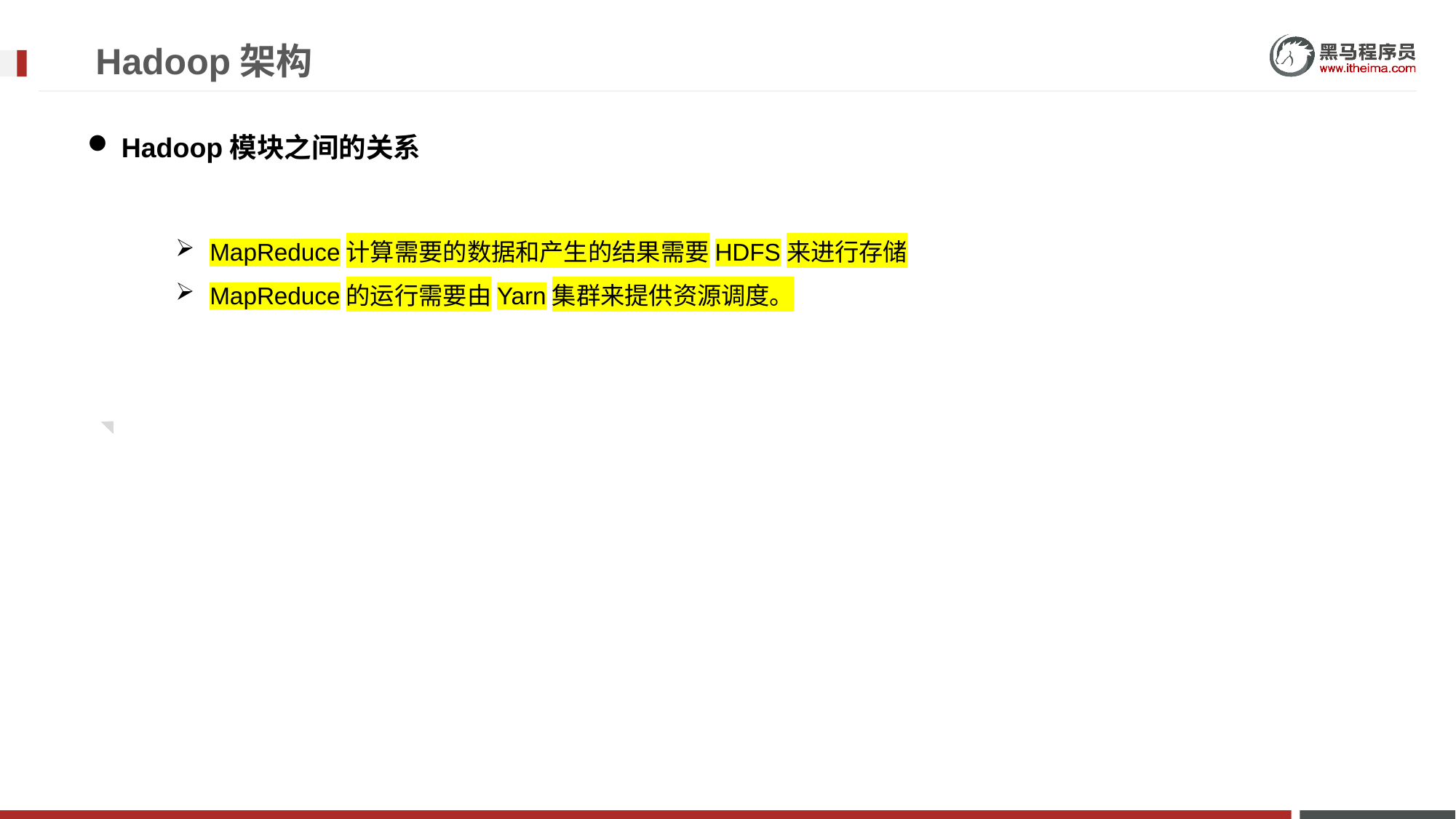

# Hadoop架构
Hadoop模块之间的关系
MapReduce计算需要的数据和产生的结果需要HDFS来进行存储
MapReduce的运行需要由Yarn集群来提供资源调度。